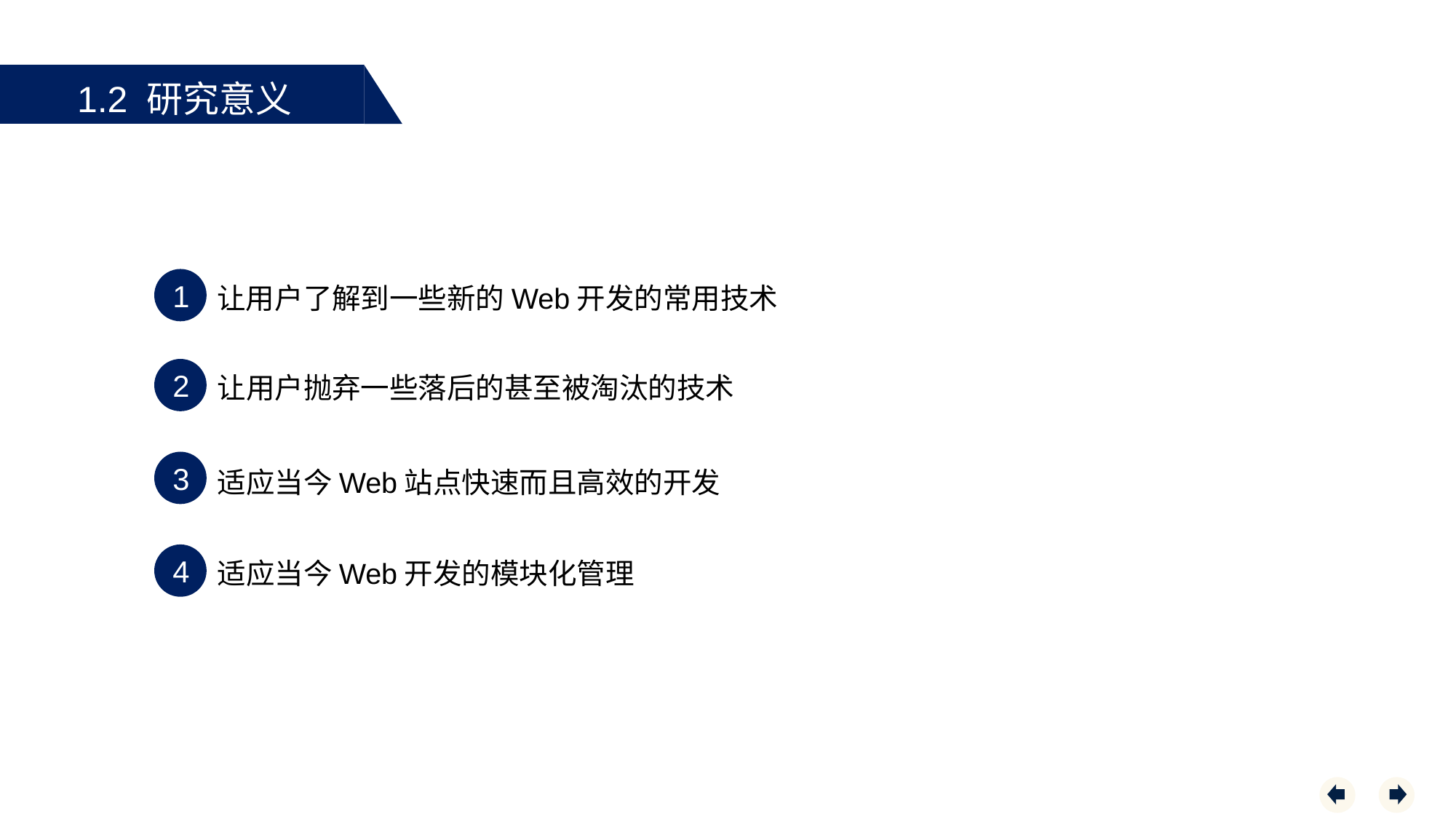

1.2 研究意义
1
让用户了解到一些新的Web开发的常用技术
2
让用户抛弃一些落后的甚至被淘汰的技术
3
适应当今Web站点快速而且高效的开发
4
适应当今Web开发的模块化管理